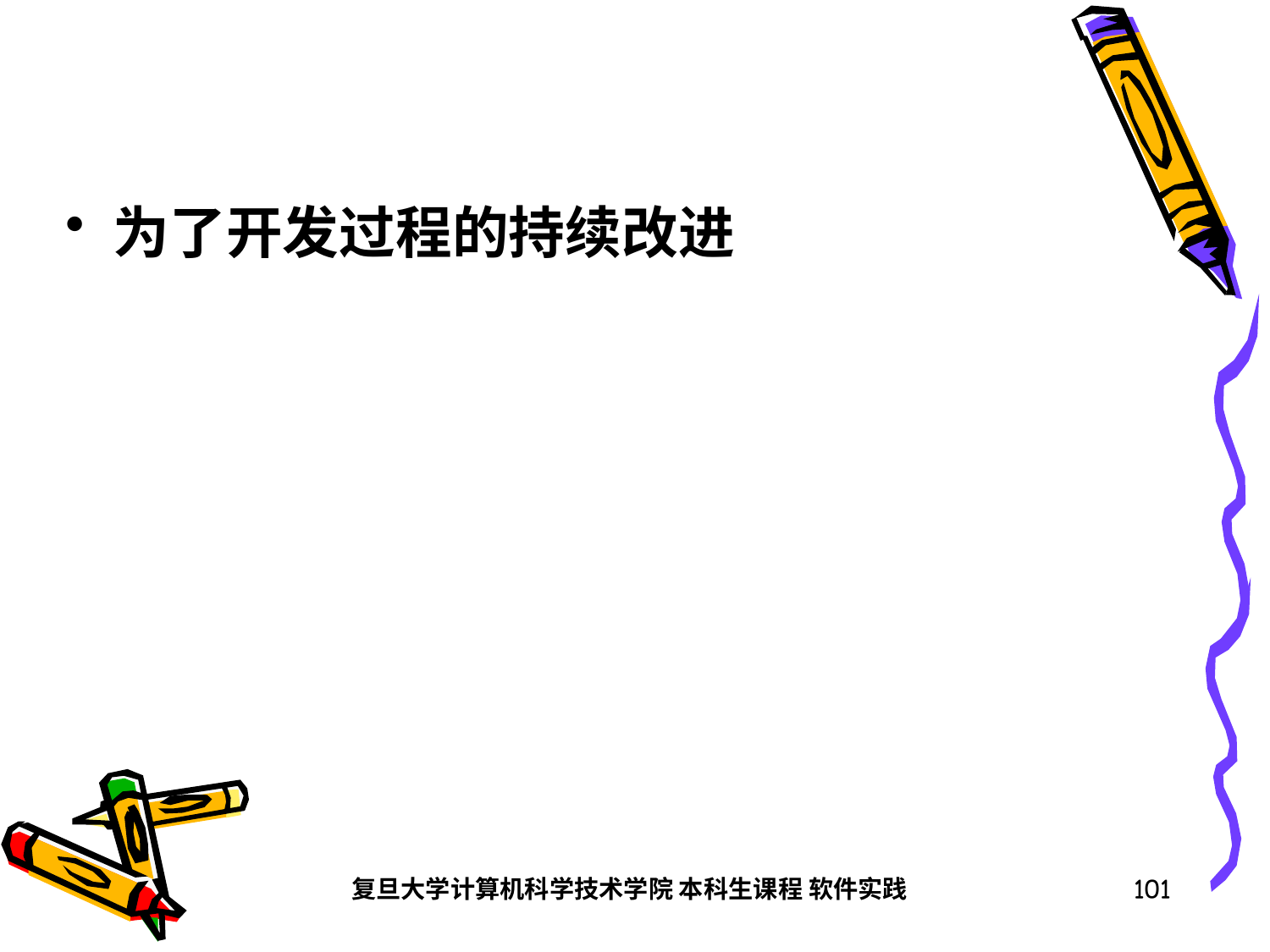

#
为了开发过程的持续改进
复旦大学计算机科学技术学院 本科生课程 软件实践
101